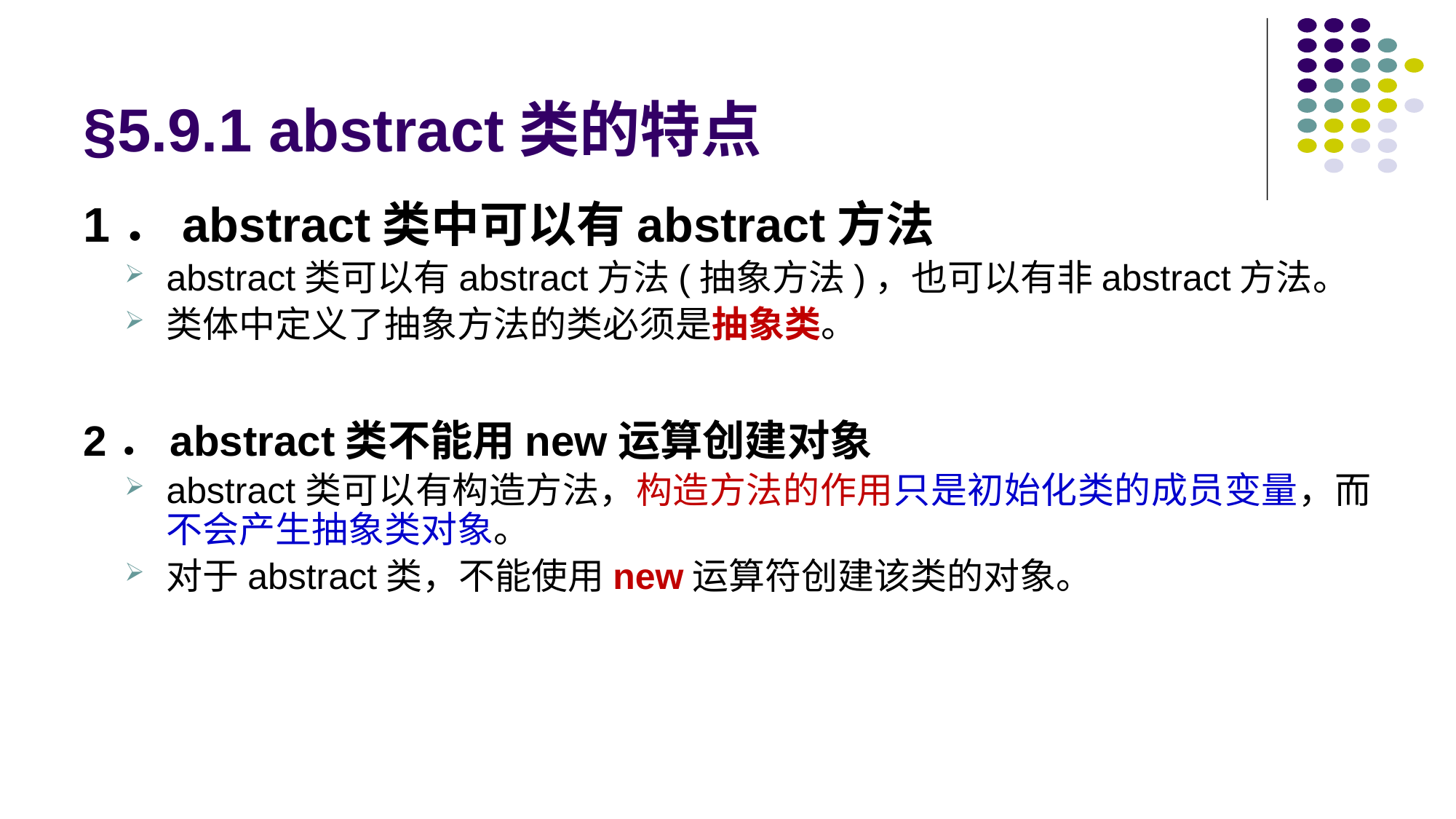

# §5.9.1 abstract类的特点
1．abstract类中可以有abstract方法
abstract类可以有abstract方法(抽象方法)，也可以有非abstract方法。
类体中定义了抽象方法的类必须是抽象类。

2．abstract类不能用new运算创建对象
abstract类可以有构造方法，构造方法的作用只是初始化类的成员变量，而不会产生抽象类对象。
对于abstract类，不能使用new运算符创建该类的对象。

72